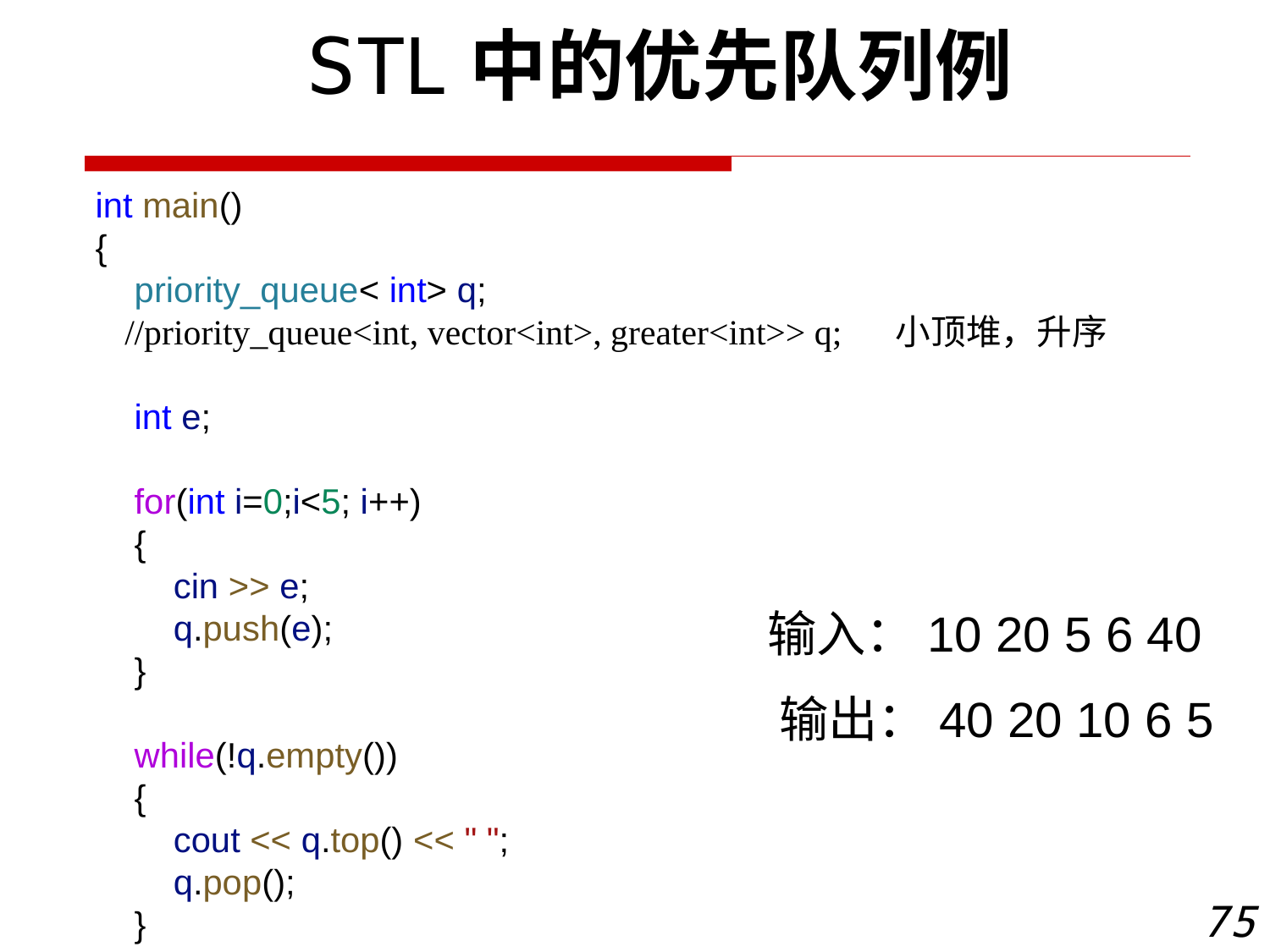

STL中的优先队列例
int main()
{
    priority_queue< int> q;
   //priority_queue<int, vector<int>, greater<int>> q;     小顶堆，升序

    int e;
    for(int i=0;i<5; i++)
    {
        cin >> e;
        q.push(e);
    }
    while(!q.empty())
    {
        cout << q.top() << " ";
        q.pop();
    }
}

输入：10 20 5 6 40
输出：40 20 10 6 5
75